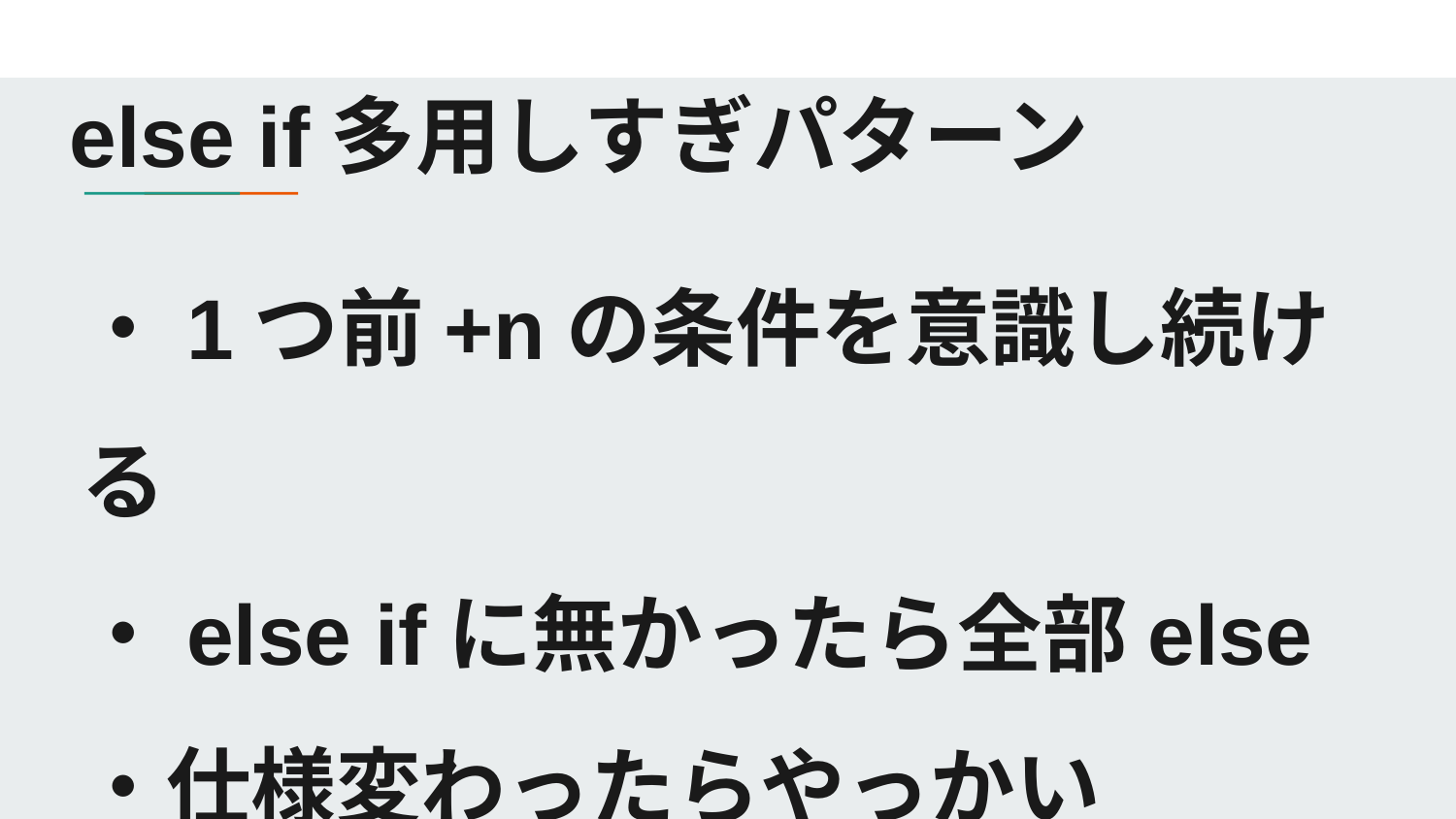

# else if多用しすぎパターン
・1つ前+nの条件を意識し続ける
・else ifに無かったら全部else
・仕様変わったらやっかい
・returnで抜けてしまおう